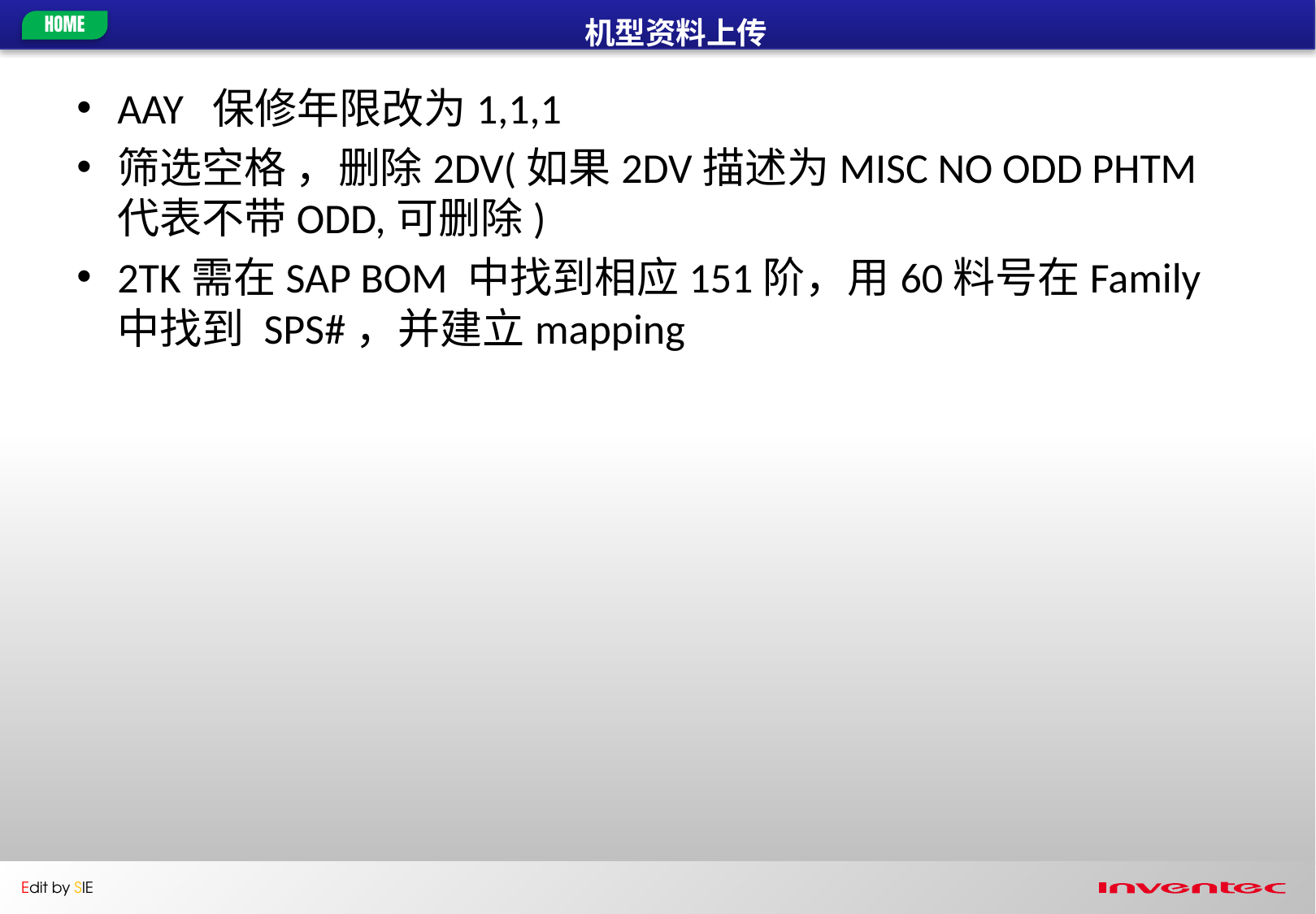

#
机型资料上传
AAY  保修年限改为1,1,1
筛选空格 ，删除2DV(如果2DV描述为MISC NO ODD PHTM代表不带ODD,可删除)
2TK需在SAP BOM 中找到相应151阶，用60料号在Family中找到 SPS#，并建立mapping